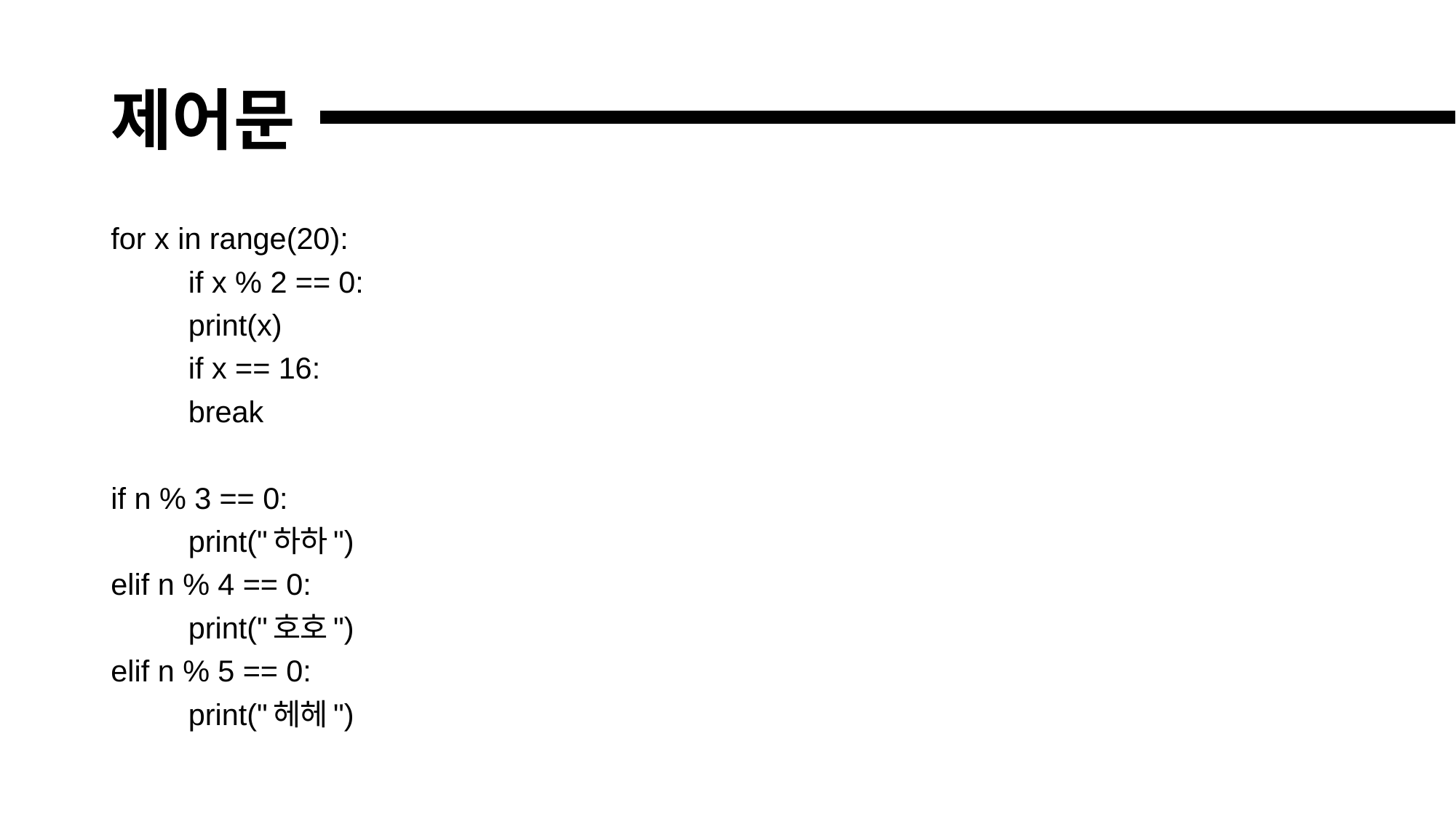

# 제어문

for x in range(20):
	if x % 2 == 0:
		print(x)
	if x == 16:
		break

if n % 3 == 0:
	print("하하")
elif n % 4 == 0:
	print("호호")
elif n % 5 == 0:
	print("헤헤")